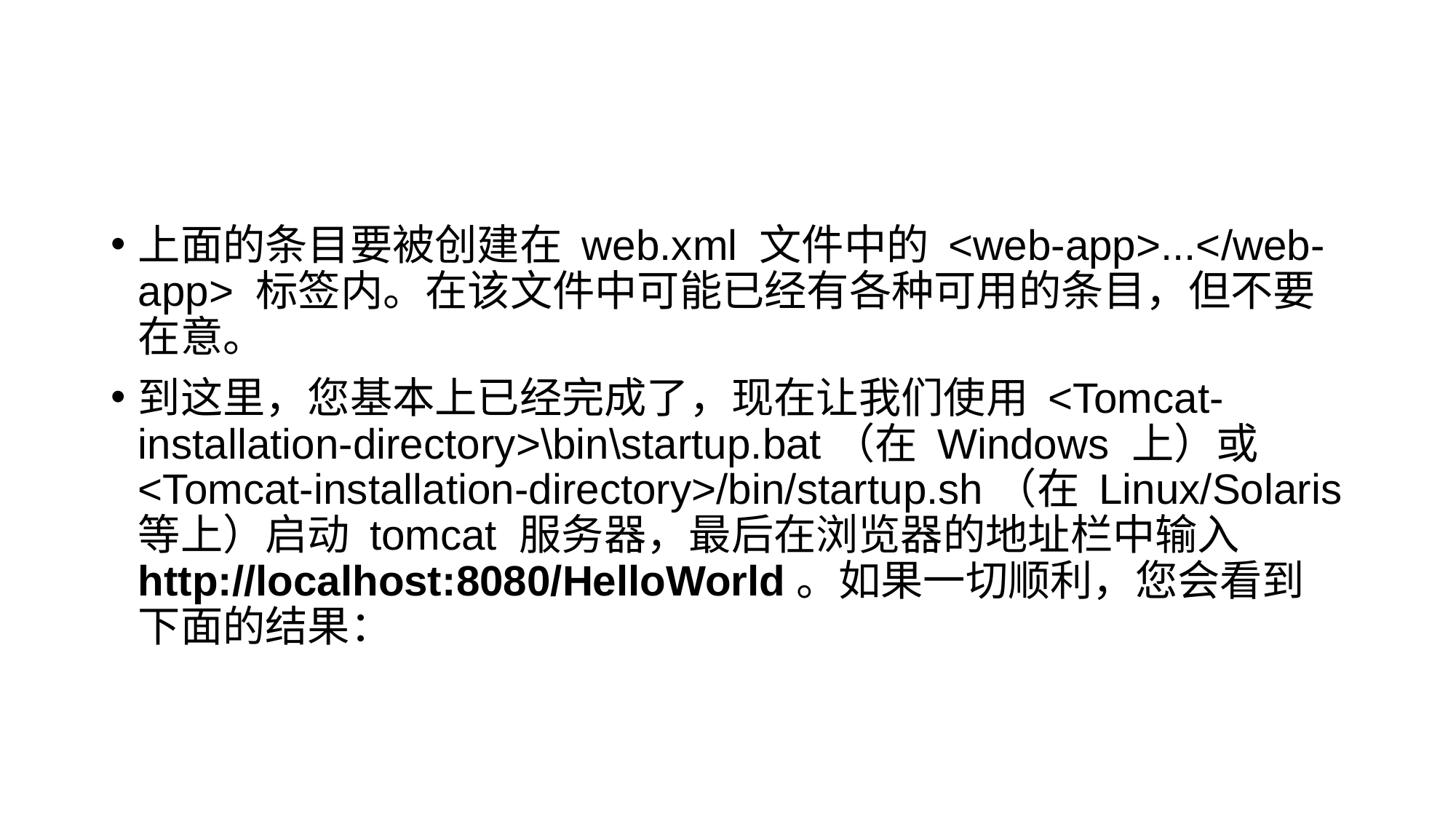

#
上面的条目要被创建在 web.xml 文件中的 <web-app>...</web-app> 标签内。在该文件中可能已经有各种可用的条目，但不要在意。
到这里，您基本上已经完成了，现在让我们使用 <Tomcat-installation-directory>\bin\startup.bat（在 Windows 上）或 <Tomcat-installation-directory>/bin/startup.sh（在 Linux/Solaris 等上）启动 tomcat 服务器，最后在浏览器的地址栏中输入 http://localhost:8080/HelloWorld。如果一切顺利，您会看到下面的结果：